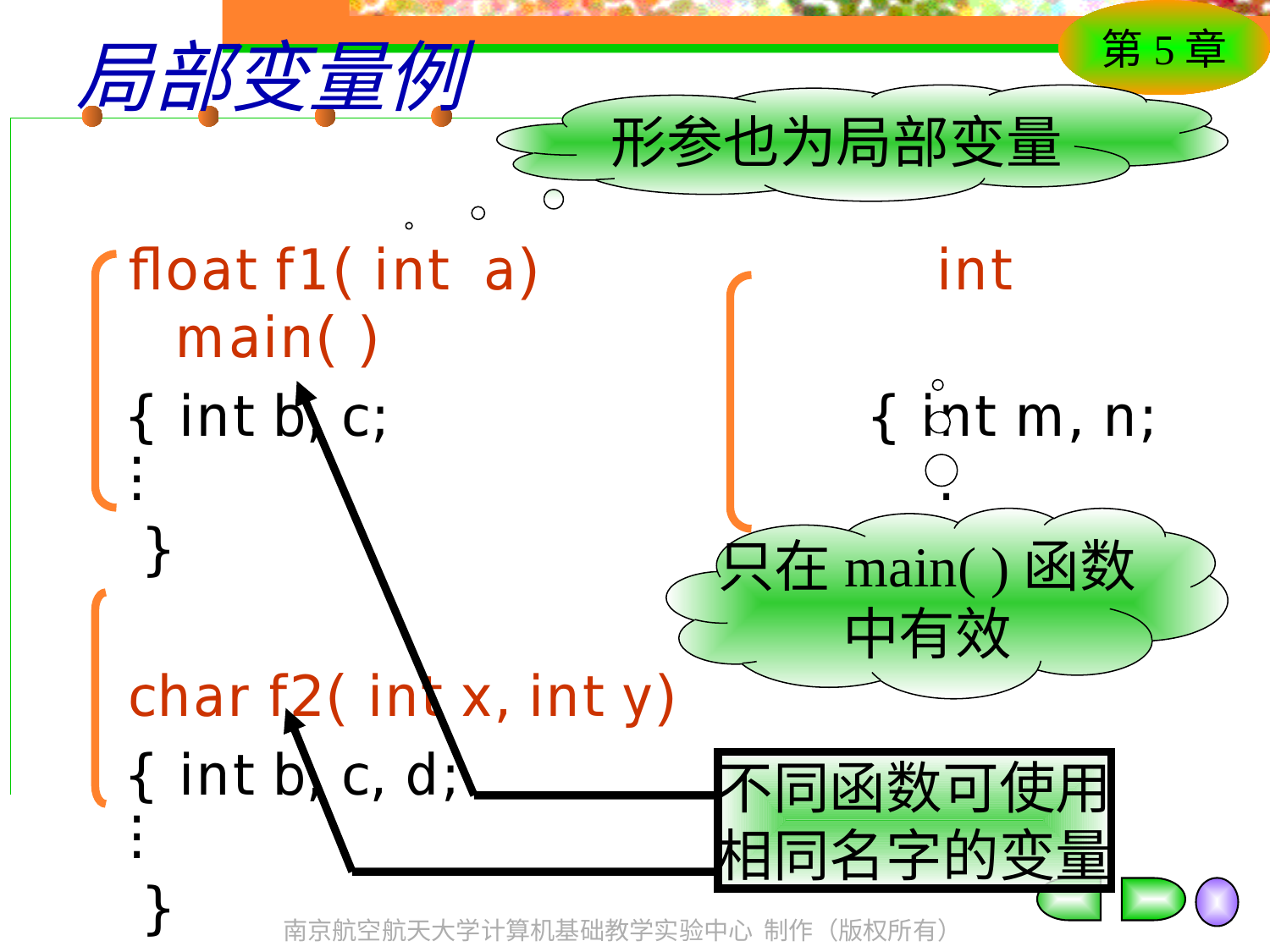

# 局部变量例
形参也为局部变量

float f1( int  a) 			int main( )
{ int b, c;                             { int m, n;
.							.
.							.
.                                               	.
 }                                           }
char f2( int x, int y)
{ int b, c, d;
.
.
.
 }

不同函数可使用
相同名字的变量

只在main( )函数
中有效